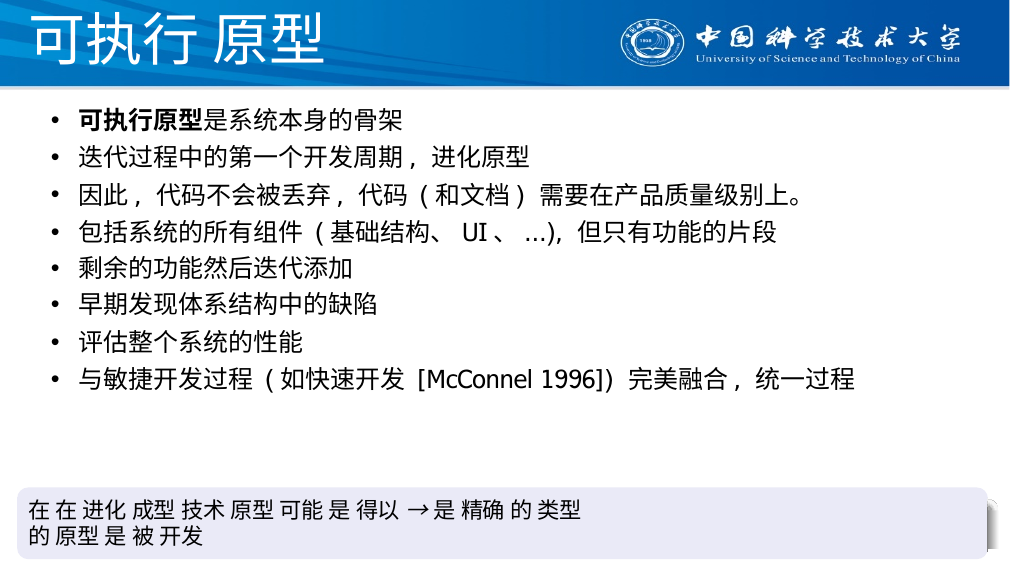

# 可执行 原型
可执行原型是系统本身的骨架
迭代过程中的第一个开发周期, 进化原型
因此, 代码不会被丢弃, 代码 (和文档) 需要在产品质量级别上。
包括系统的所有组件 (基础结构、UI、...), 但只有功能的片段
剩余的功能然后迭代添加
早期发现体系结构中的缺陷
评估整个系统的性能
与敏捷开发过程 (如快速开发 [McConnel 1996]) 完美融合, 统一过程

在 在 进化 成型 技术 原型 可能 是 得以 → 是 精确 的 类型

的 原型 是 被 开发